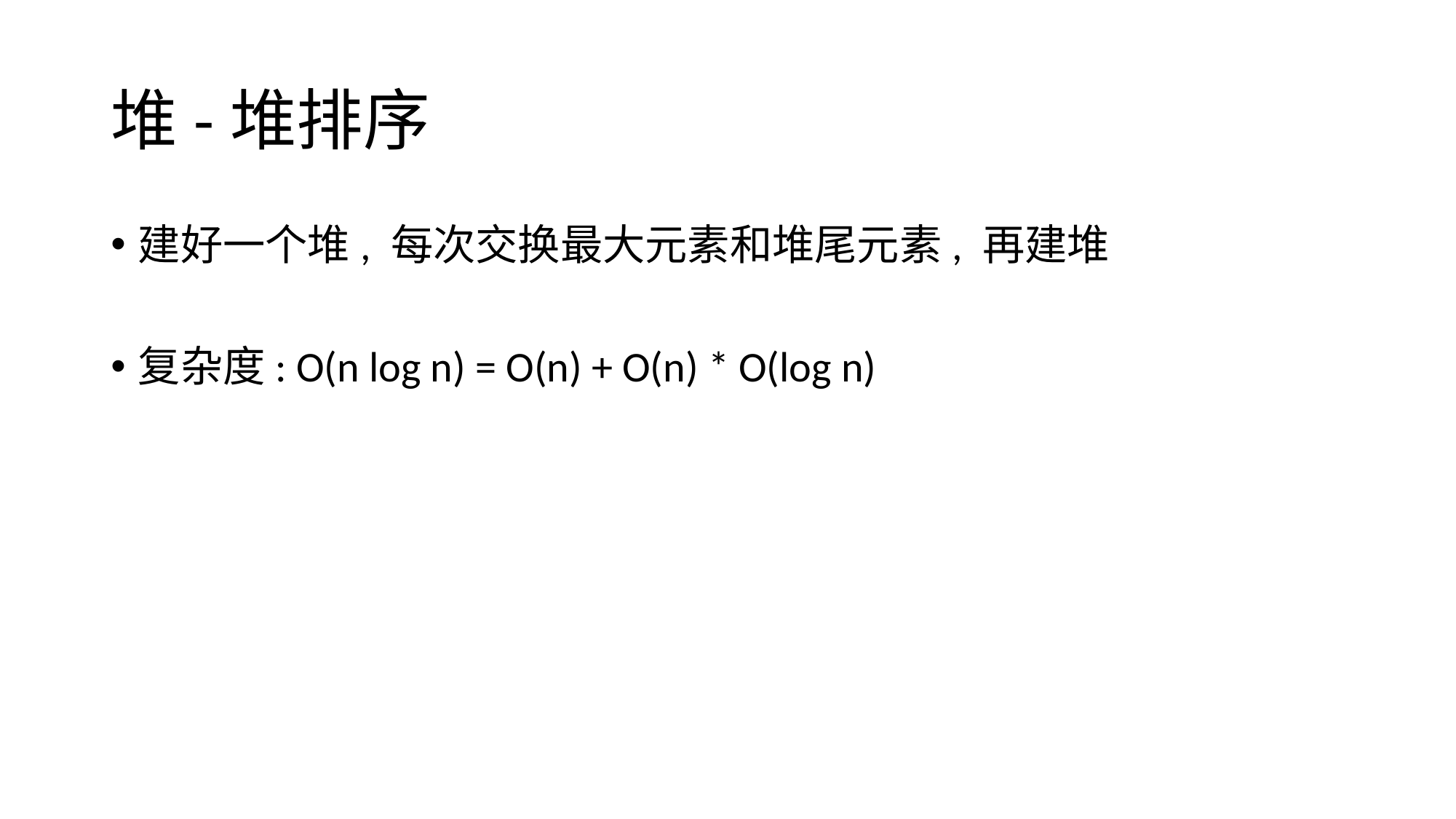

# 堆-堆排序
建好一个堆, 每次交换最大元素和堆尾元素, 再建堆

复杂度: O(n log n) = O(n) + O(n) * O(log n)